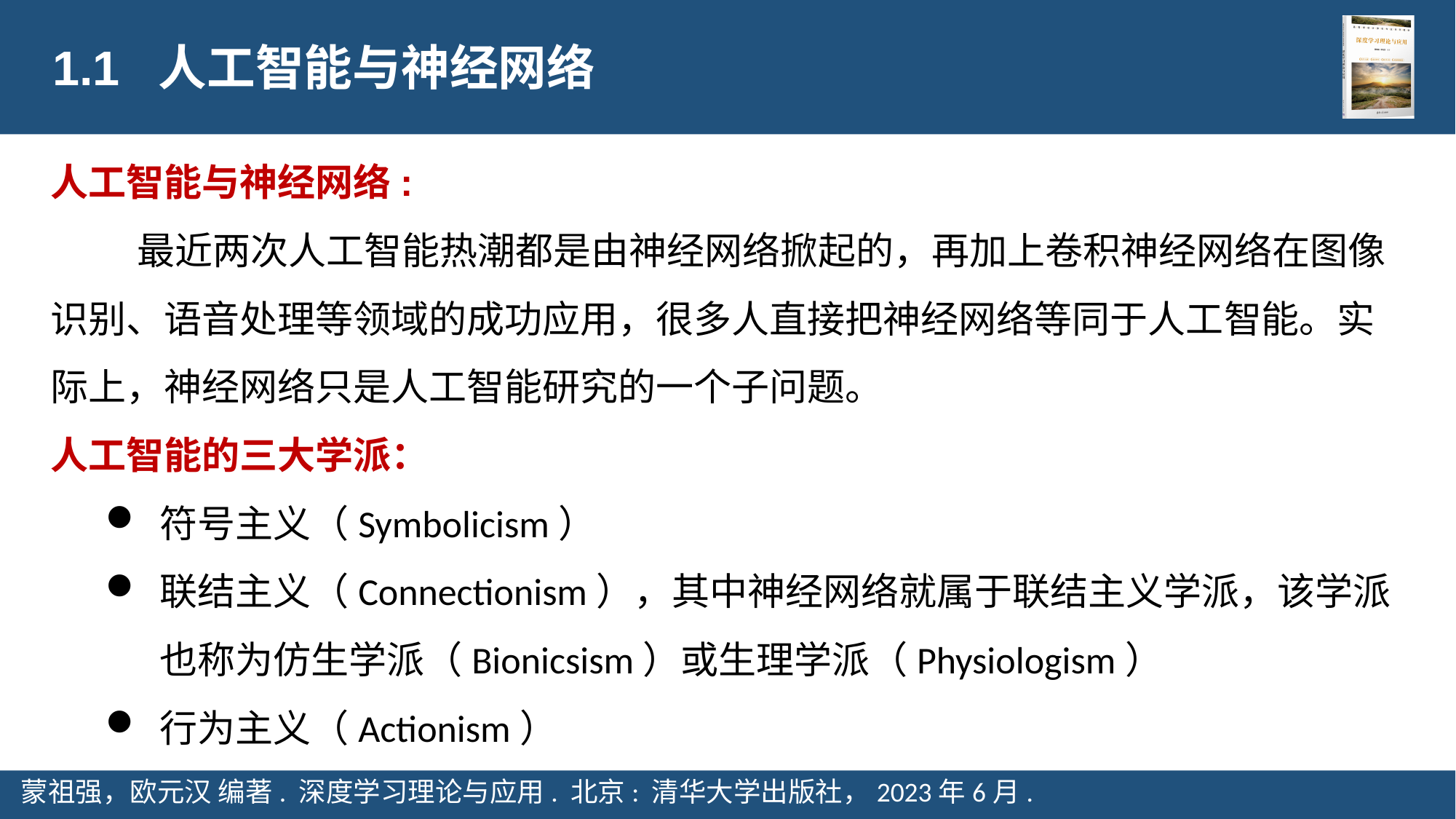

1.1  人工智能与神经网络
人工智能与神经网络:
         最近两次人工智能热潮都是由神经网络掀起的，再加上卷积神经网络在图像识别、语音处理等领域的成功应用，很多人直接把神经网络等同于人工智能。实际上，神经网络只是人工智能研究的一个子问题。
人工智能的三大学派：
符号主义（Symbolicism）
联结主义（Connectionism），其中神经网络就属于联结主义学派，该学派也称为仿生学派（Bionicsism）或生理学派（Physiologism）
行为主义（Actionism）